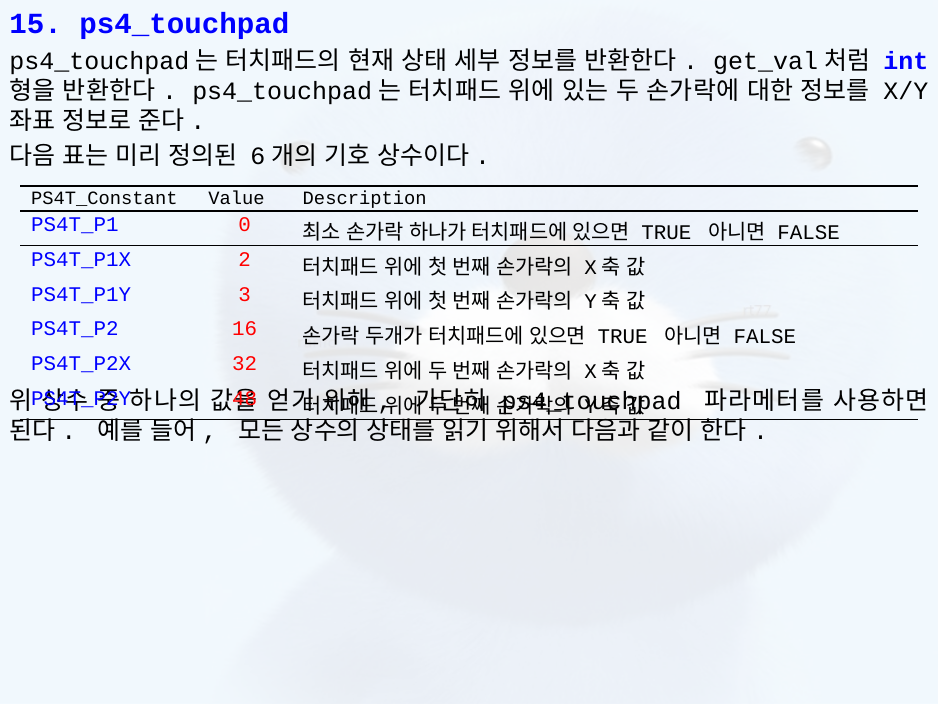

15. ps4_touchpad
ps4_touchpad는 터치패드의 현재 상태 세부 정보를 반환한다. get_val처럼 int 형을 반환한다. ps4_touchpad는 터치패드 위에 있는 두 손가락에 대한 정보를 X/Y 좌표 정보로 준다.
다음 표는 미리 정의된 6개의 기호 상수이다.

위 상수 중 하나의 값을 얻기 위해, 가단히 ps4_touchpad 파라메터를 사용하면 된다. 예를 들어, 모든 상수의 상태를 읽기 위해서 다음과 같이 한다.

| PS4T\_Constant | Value | Description |
| --- | --- | --- |
| PS4T\_P1 | 0 | 최소 손가락 하나가 터치패드에 있으면 TRUE 아니면 FALSE |
| PS4T\_P1X | 2 | 터치패드 위에 첫 번째 손가락의 X축 값 |
| PS4T\_P1Y | 3 | 터치패드 위에 첫 번째 손가락의 Y축 값 |
| PS4T\_P2 | 16 | 손가락 두개가 터치패드에 있으면 TRUE 아니면 FALSE |
| PS4T\_P2X | 32 | 터치패드 위에 두 번째 손가락의 X축 값 |
| PS4T\_P2Y | 48 | 터치패드 위에 두 번째 손가락의 Y축 값 |